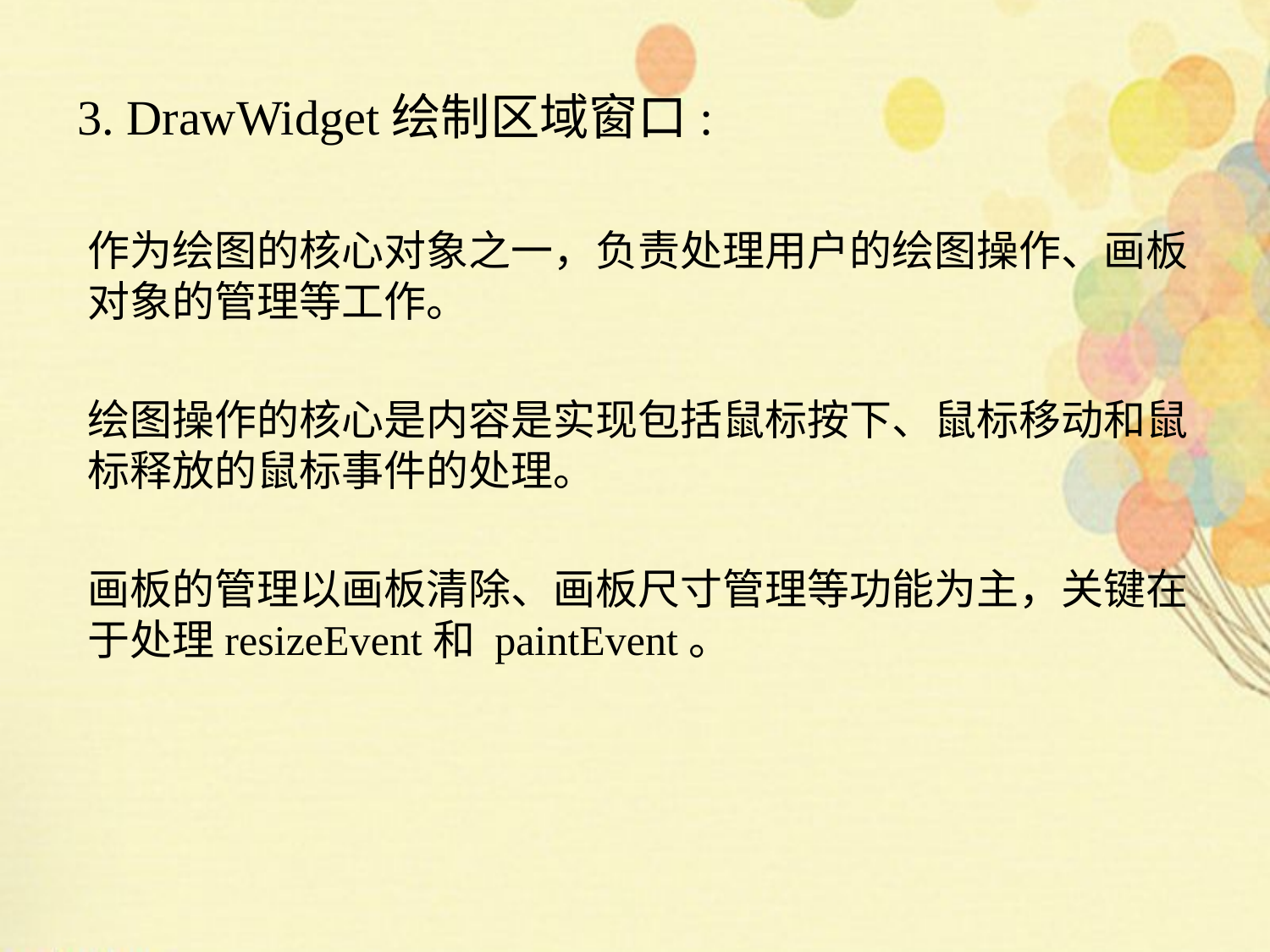

# 3. DrawWidget绘制区域窗口:
作为绘图的核心对象之一，负责处理用户的绘图操作、画板对象的管理等工作。

绘图操作的核心是内容是实现包括鼠标按下、鼠标移动和鼠标释放的鼠标事件的处理。

画板的管理以画板清除、画板尺寸管理等功能为主，关键在于处理resizeEvent和 paintEvent。